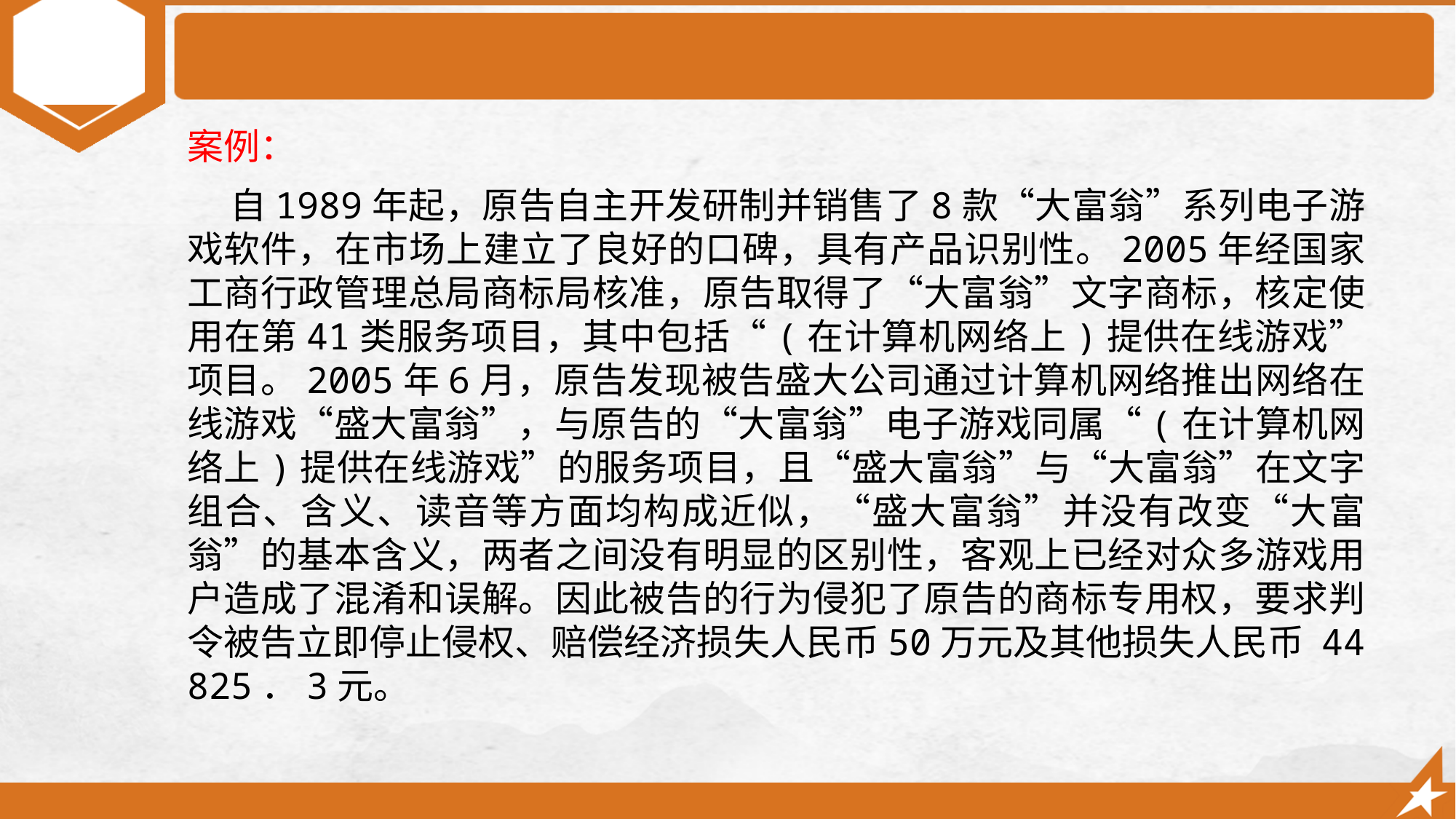

案例：
    自1989年起，原告自主开发研制并销售了8款“大富翁”系列电子游戏软件，在市场上建立了良好的口碑，具有产品识别性。2005年经国家工商行政管理总局商标局核准，原告取得了“大富翁”文字商标，核定使用在第41类服务项目，其中包括“(在计算机网络上)提供在线游戏”项目。2005年6月，原告发现被告盛大公司通过计算机网络推出网络在线游戏“盛大富翁”，与原告的“大富翁”电子游戏同属“(在计算机网络上)提供在线游戏”的服务项目，且“盛大富翁”与“大富翁”在文字组合、含义、读音等方面均构成近似，“盛大富翁”并没有改变“大富翁”的基本含义，两者之间没有明显的区别性，客观上已经对众多游戏用户造成了混淆和误解。因此被告的行为侵犯了原告的商标专用权，要求判令被告立即停止侵权、赔偿经济损失人民币50万元及其他损失人民币 44 825．3元。